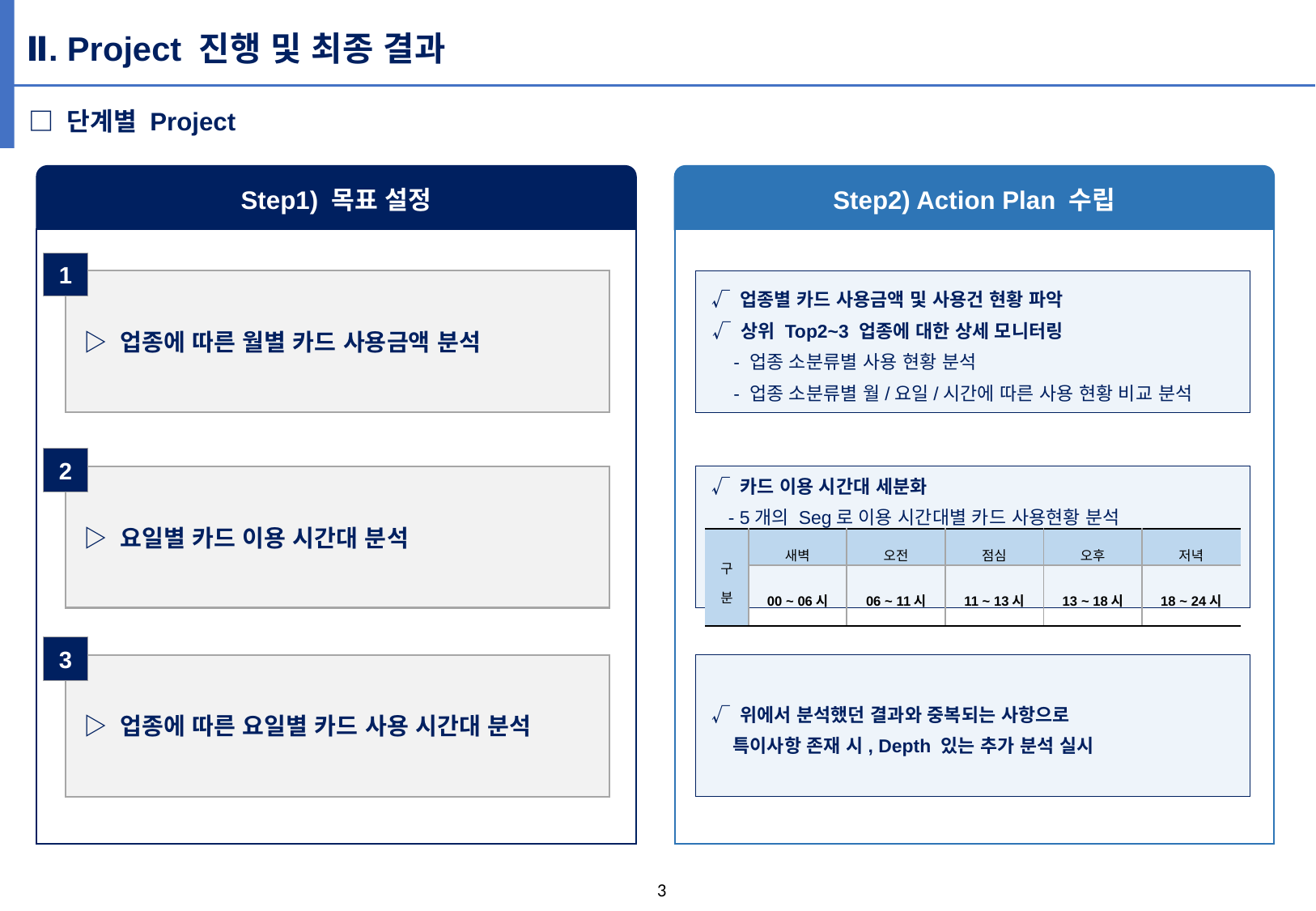

Ⅱ. Project 진행 및 최종 결과
□ 단계별 Project
Step1) 목표 설정
Step2) Action Plan 수립

1
 ▷ 업종에 따른 월별 카드 사용금액 분석
 √ 업종별 카드 사용금액 및 사용건 현황 파악
 √ 상위 Top2~3 업종에 대한 상세 모니터링
     - 업종 소분류별 사용 현황 분석
     - 업종 소분류별 월/요일/시간에 따른 사용 현황 비교 분석
2
 √ 카드 이용 시간대 세분화
    - 5개의 Seg로 이용 시간대별 카드 사용현황 분석

 ▷ 요일별 카드 이용 시간대 분석
| 구 분 | 새벽 | 오전 | 점심 | 오후 | 저녁 |
| --- | --- | --- | --- | --- | --- |
|  | 00 ~ 06시 | 06 ~ 11시 | 11 ~ 13시 | 13 ~ 18시 | 18 ~ 24시 |
3
 √ 위에서 분석했던 결과와 중복되는 사항으로
    특이사항 존재 시, Depth 있는 추가 분석 실시
 ▷ 업종에 따른 요일별 카드 사용 시간대 분석
3